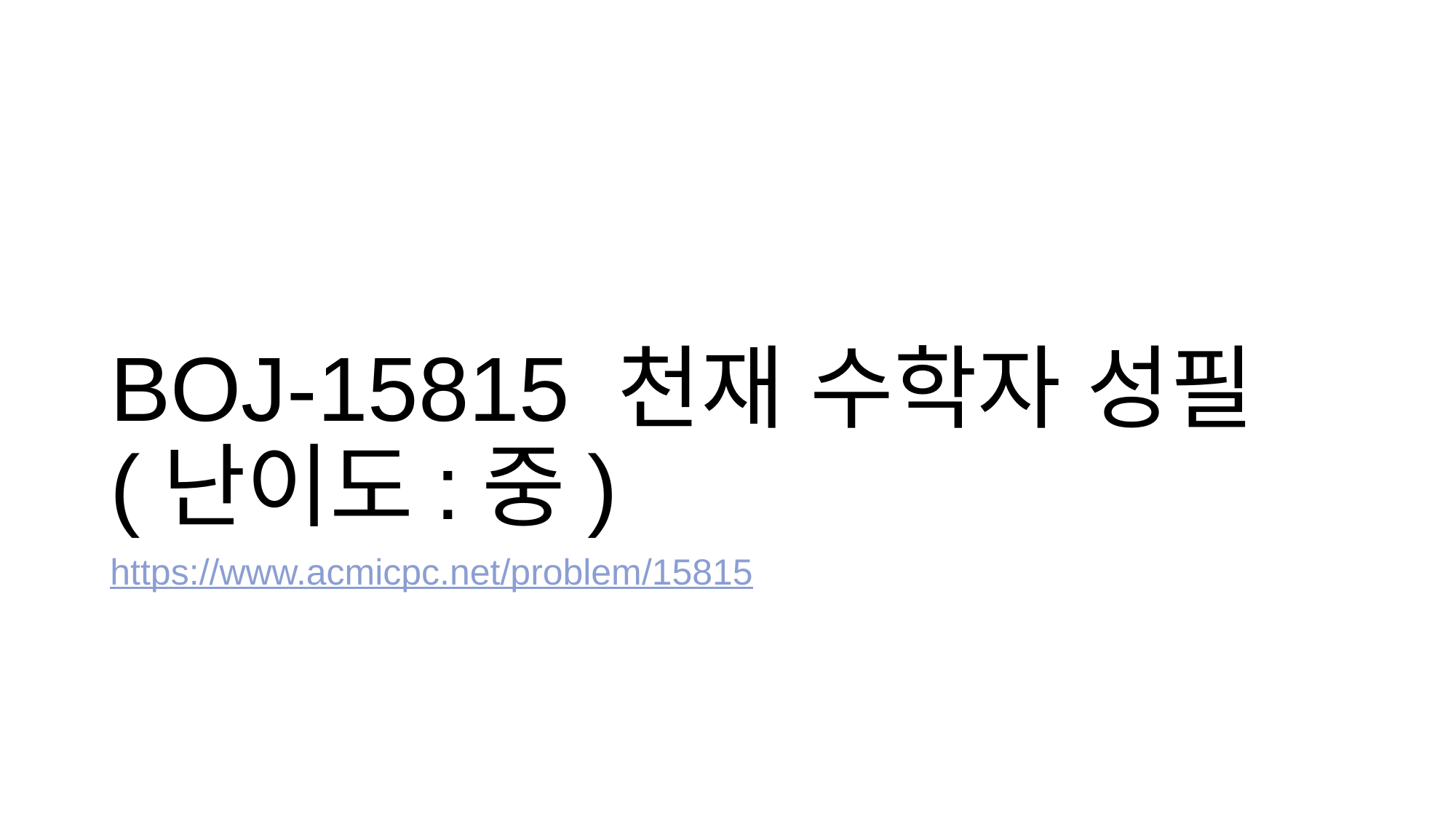

# BOJ-15815 천재 수학자 성필 (난이도:중)
https://www.acmicpc.net/problem/15815